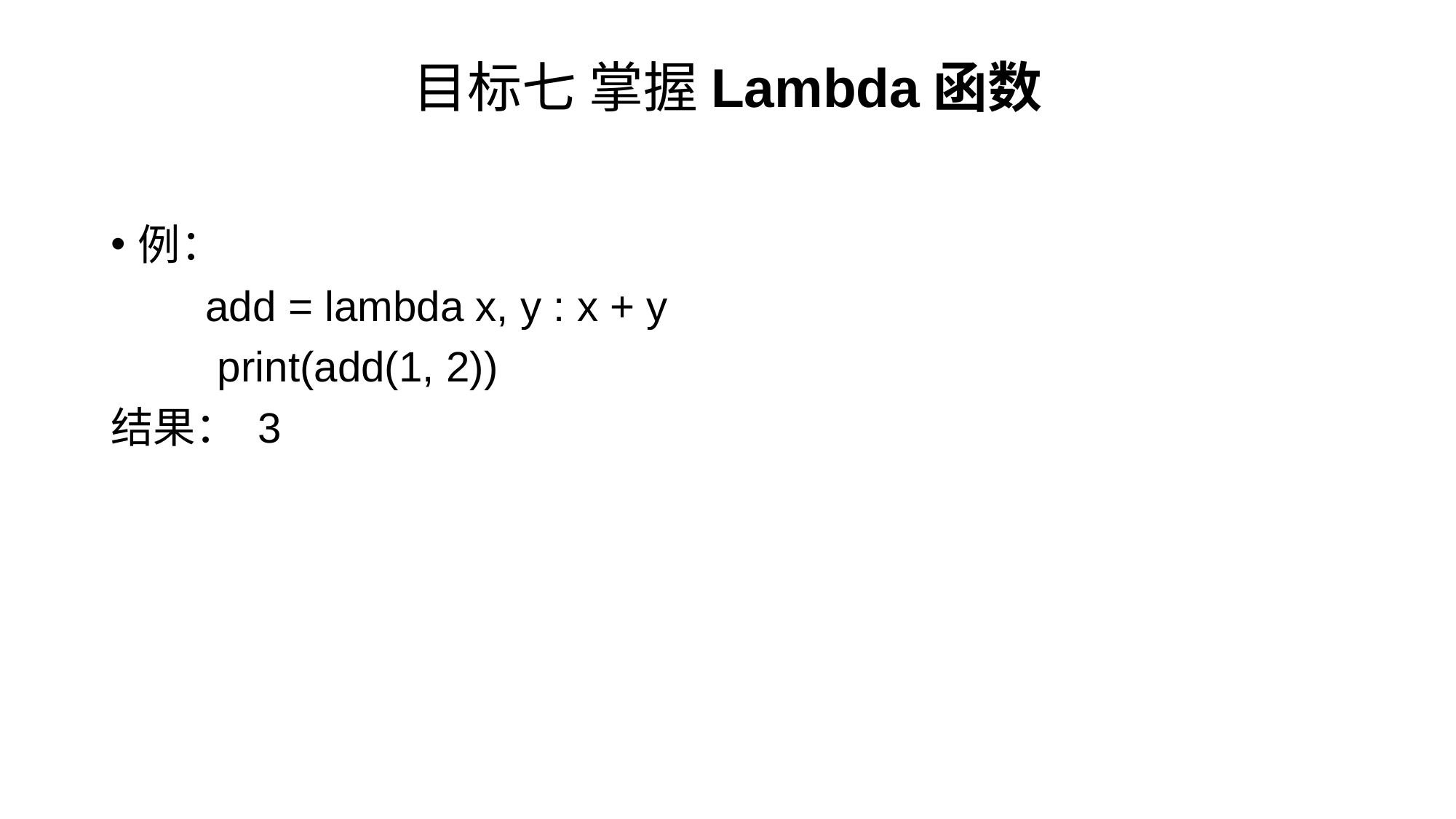

# 目标七 掌握Lambda函数
例：
        add = lambda x, y : x + y
         print(add(1, 2))
结果： 3